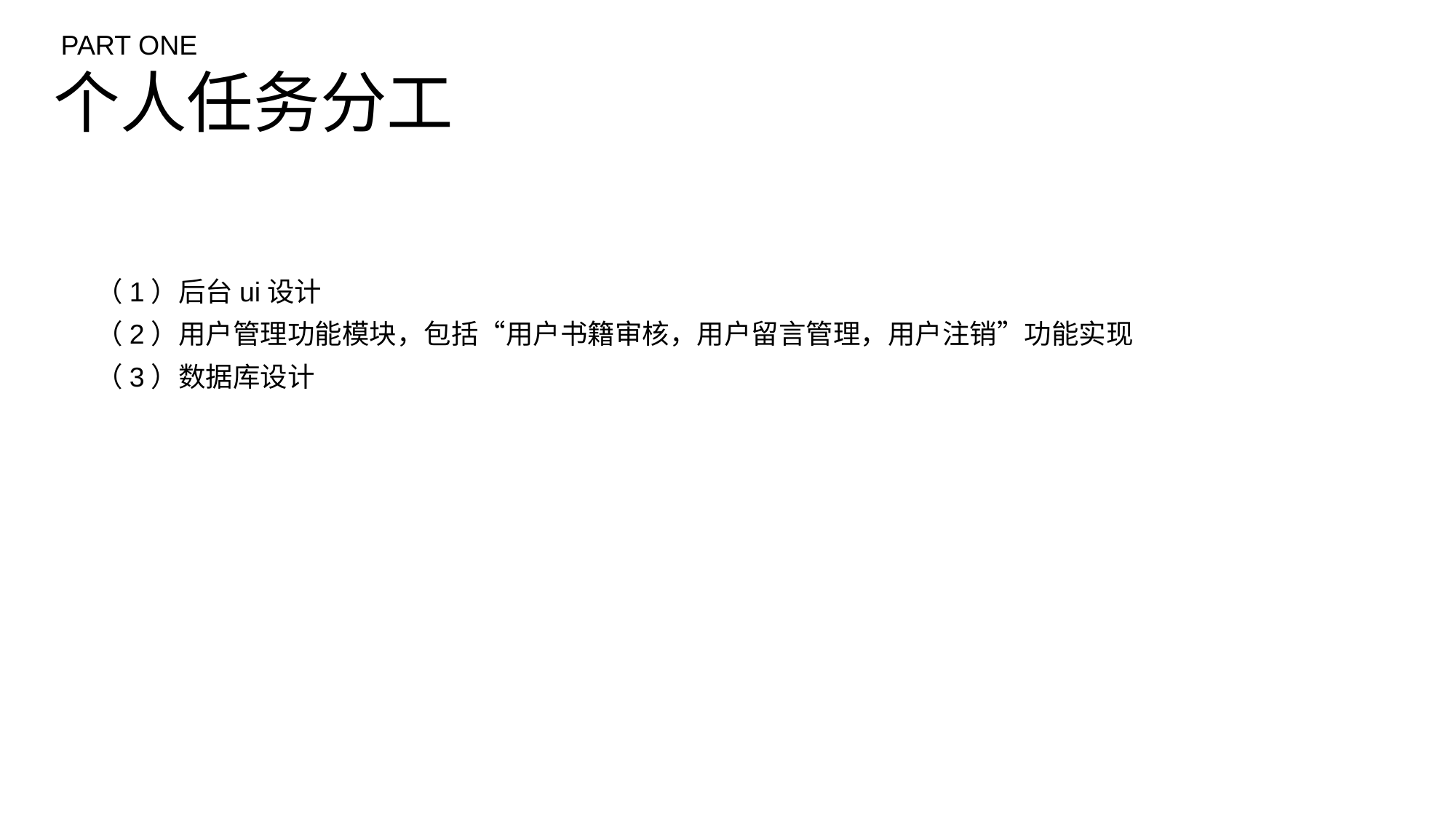

PART ONE
个人任务分工

（1）后台ui设计
（2）用户管理功能模块，包括“用户书籍审核，用户留言管理，用户注销”功能实现
（3）数据库设计